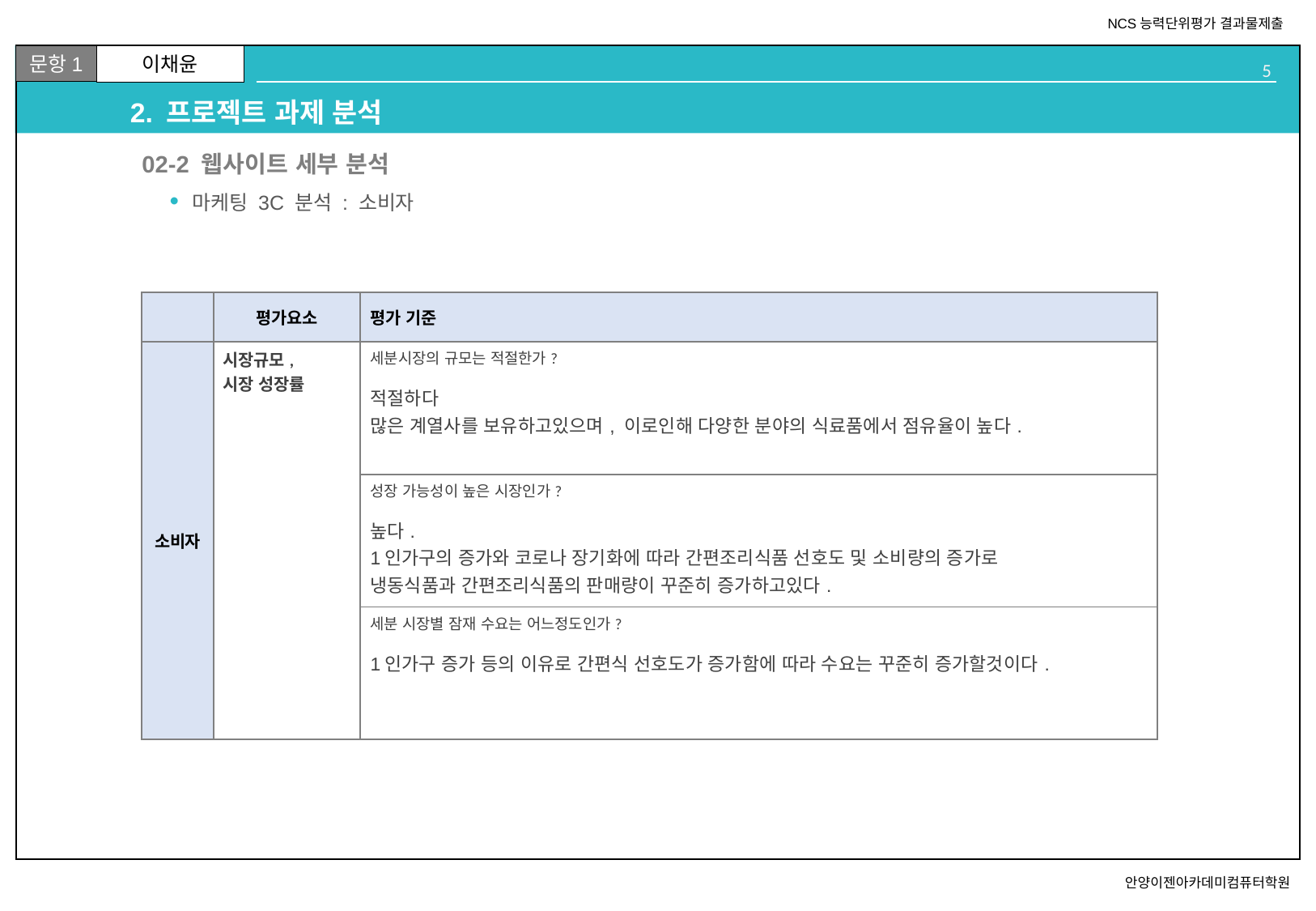

# 2. 프로젝트 과제 분석
02
02-2 웹사이트 세부 분석
마케팅 3C 분석 : 소비자

|  | 평가요소 | 평가 기준 |
| --- | --- | --- |
| 소비자 | 시장규모, 시장 성장률 | 세분시장의 규모는 적절한가? 적절하다 많은 계열사를 보유하고있으며, 이로인해 다양한 분야의 식료품에서 점유율이 높다. |
|  |  | 성장 가능성이 높은 시장인가? 높다. 1인가구의 증가와 코로나 장기화에 따라 간편조리식품 선호도 및 소비량의 증가로 냉동식품과 간편조리식품의 판매량이 꾸준히 증가하고있다. |
|  |  | 세분 시장별 잠재 수요는 어느정도인가? 1인가구 증가 등의 이유로 간편식 선호도가 증가함에 따라 수요는 꾸준히 증가할것이다. |